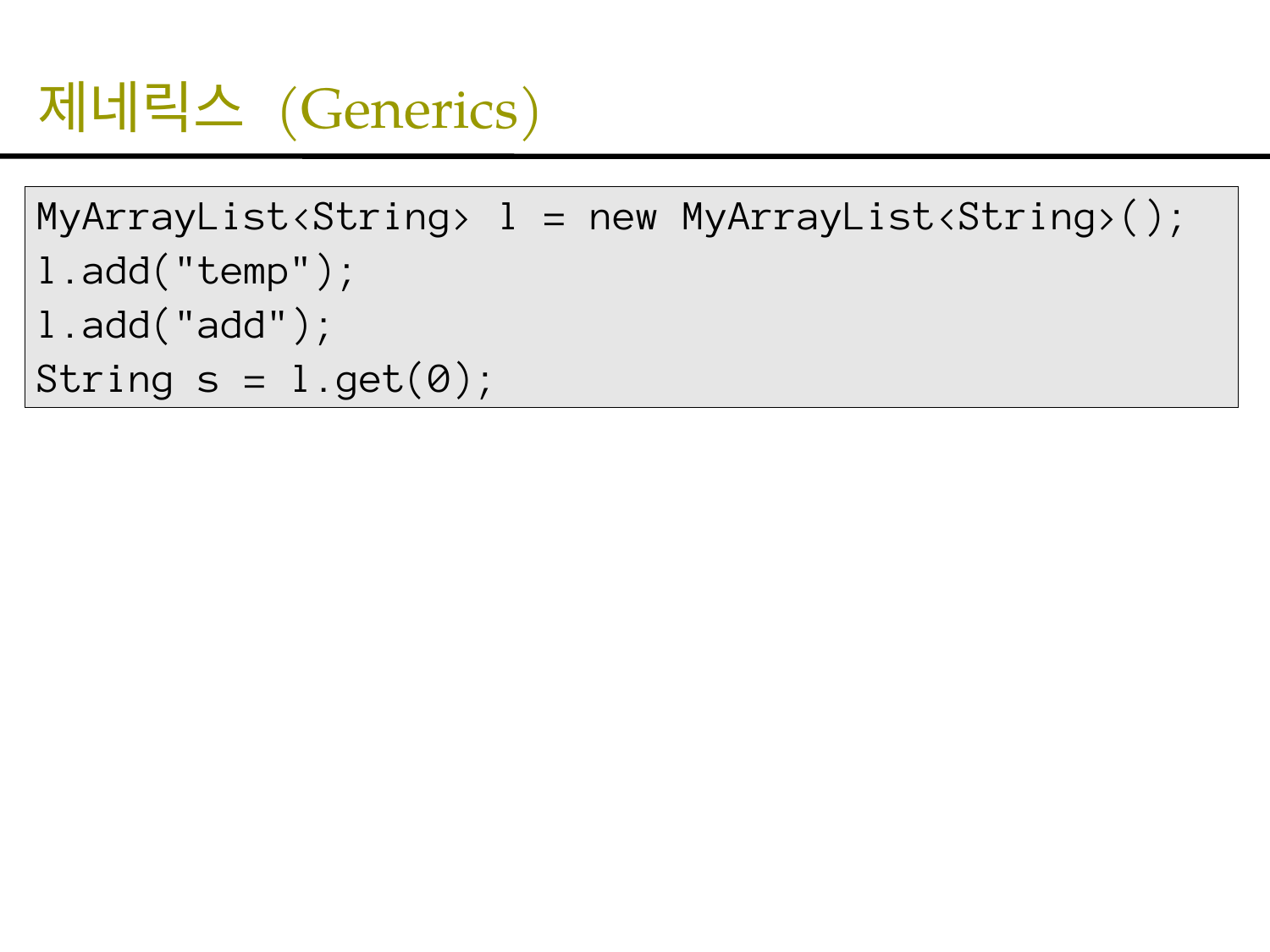

# 제네릭스 (Generics)

MyArrayList<String> l = new MyArrayList<String>();
l.add("temp");
l.add("add");
String s = l.get(0);